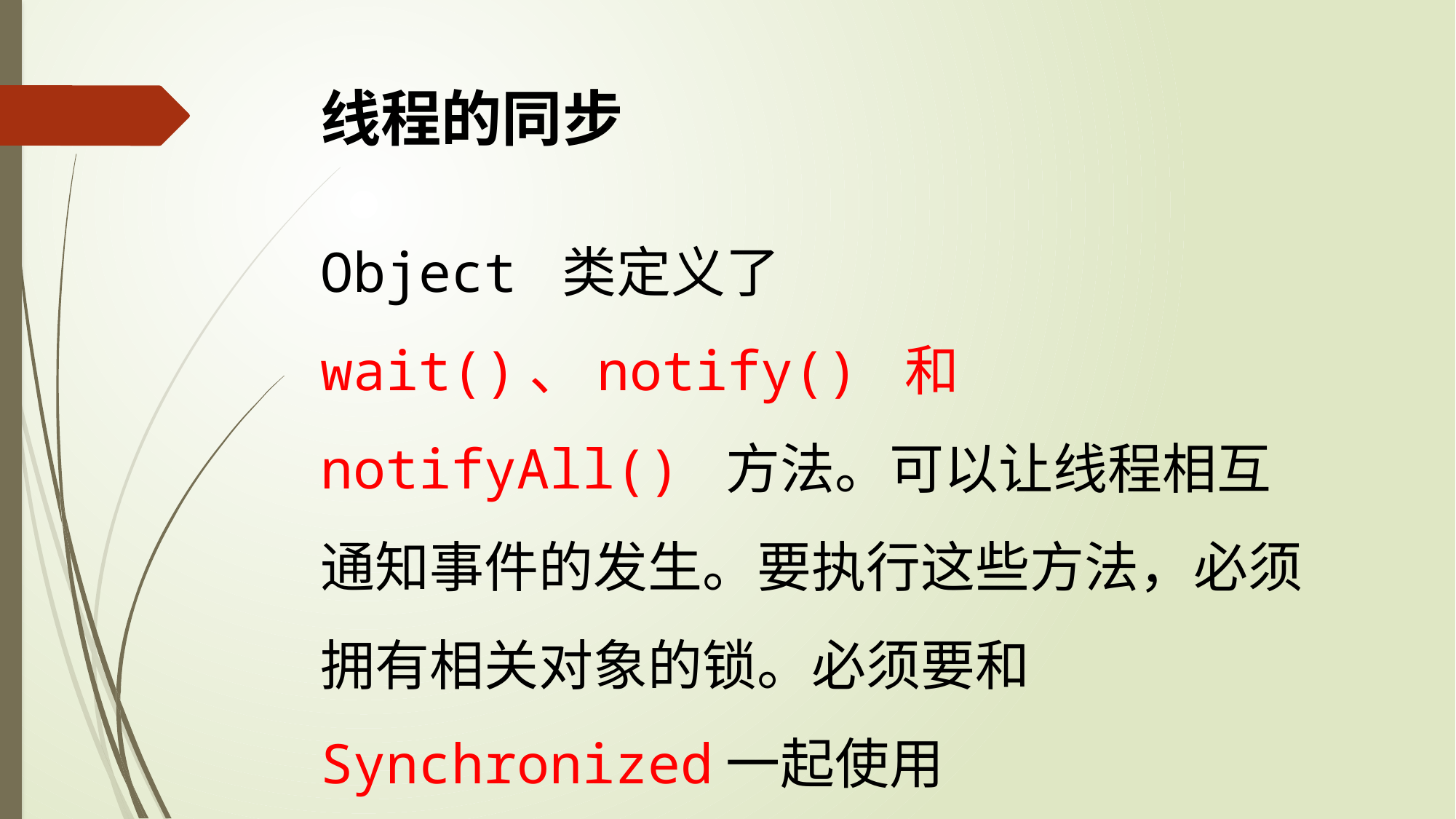

# 线程的同步
Object 类定义了 wait()、notify() 和 notifyAll() 方法。可以让线程相互通知事件的发生。要执行这些方法，必须拥有相关对象的锁。必须要和Synchronized一起使用